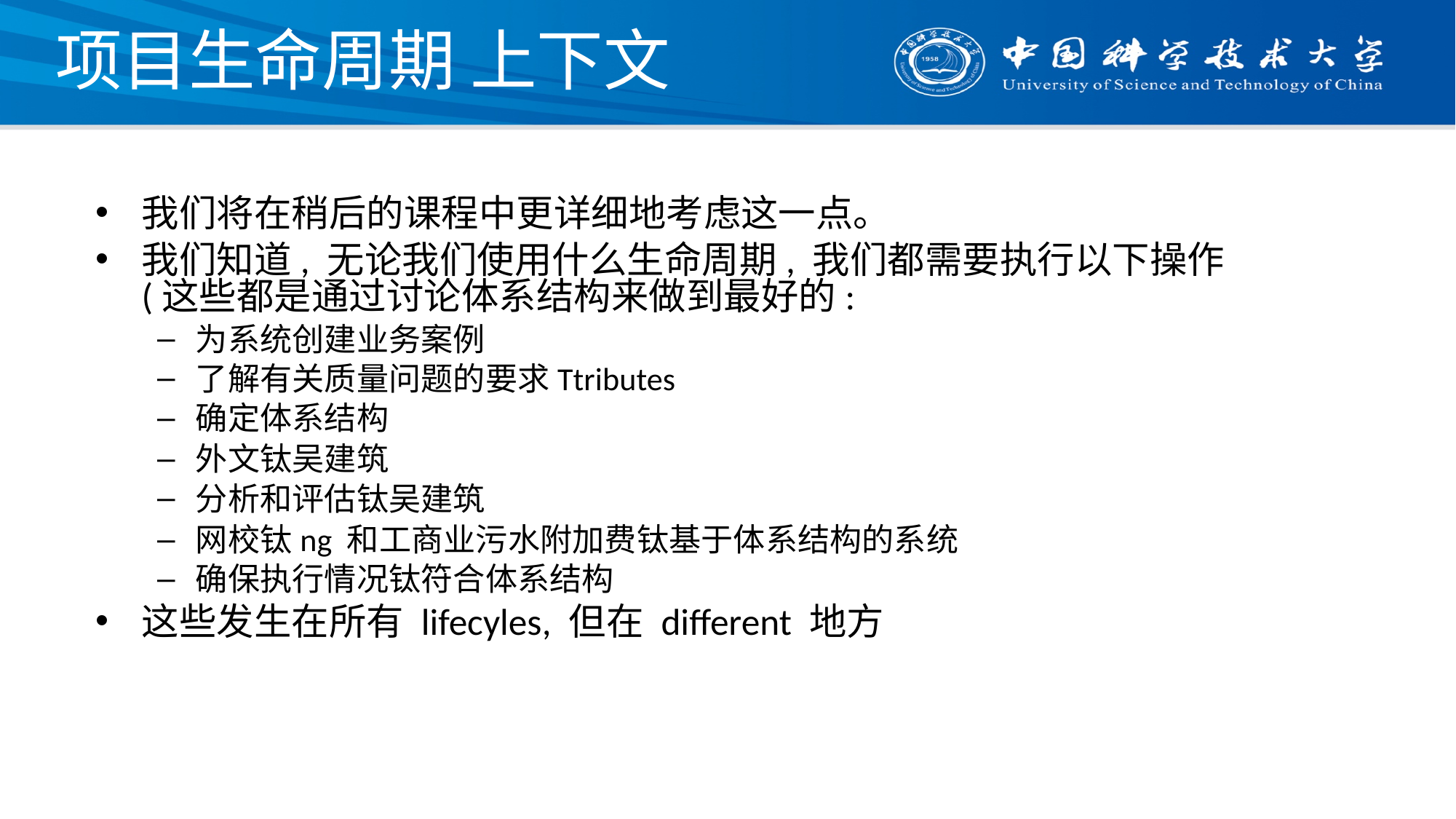

# 项目生命周期 上下文
我们将在稍后的课程中更详细地考虑这一点。
我们知道, 无论我们使用什么生命周期, 我们都需要执行以下操作 (这些都是通过讨论体系结构来做到最好的:
为系统创建业务案例
了解有关质量问题的要求Ttributes
确定体系结构
外文钛吴建筑
分析和评估钛吴建筑
网校钛ng 和工商业污水附加费钛基于体系结构的系统
确保执行情况钛符合体系结构
这些发生在所有 lifecyles, 但在 diﬀerent 地方